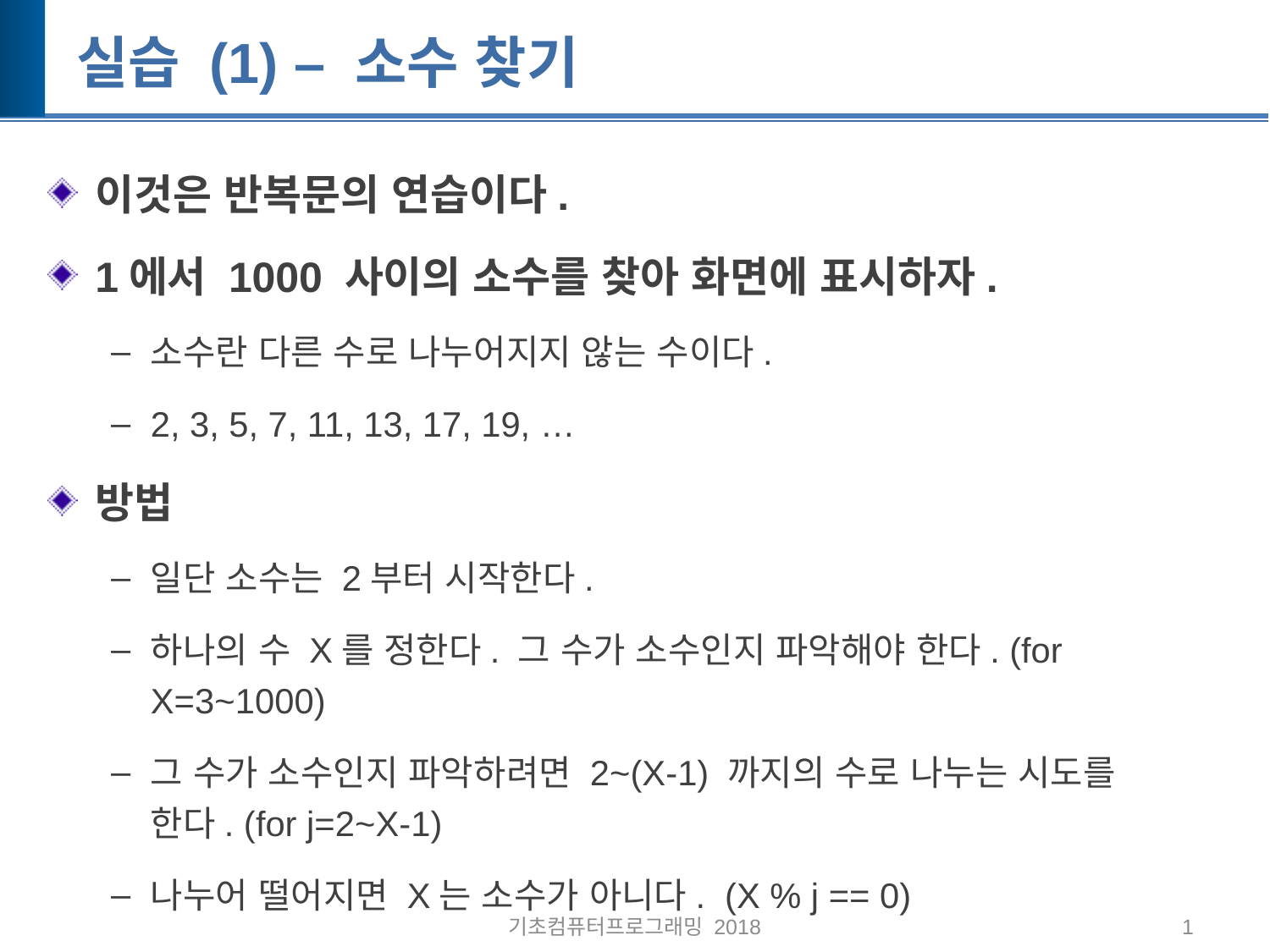

# 실습 (1) – 소수 찾기
이것은 반복문의 연습이다.
1에서 1000 사이의 소수를 찾아 화면에 표시하자.
소수란 다른 수로 나누어지지 않는 수이다.
2, 3, 5, 7, 11, 13, 17, 19, …
방법
일단 소수는 2부터 시작한다.
하나의 수 X를 정한다. 그 수가 소수인지 파악해야 한다. (for X=3~1000)
그 수가 소수인지 파악하려면 2~(X-1) 까지의 수로 나누는 시도를 한다. (for j=2~X-1)
나누어 떨어지면 X는 소수가 아니다.  (X % j == 0)
기초컴퓨터프로그래밍 2018
1